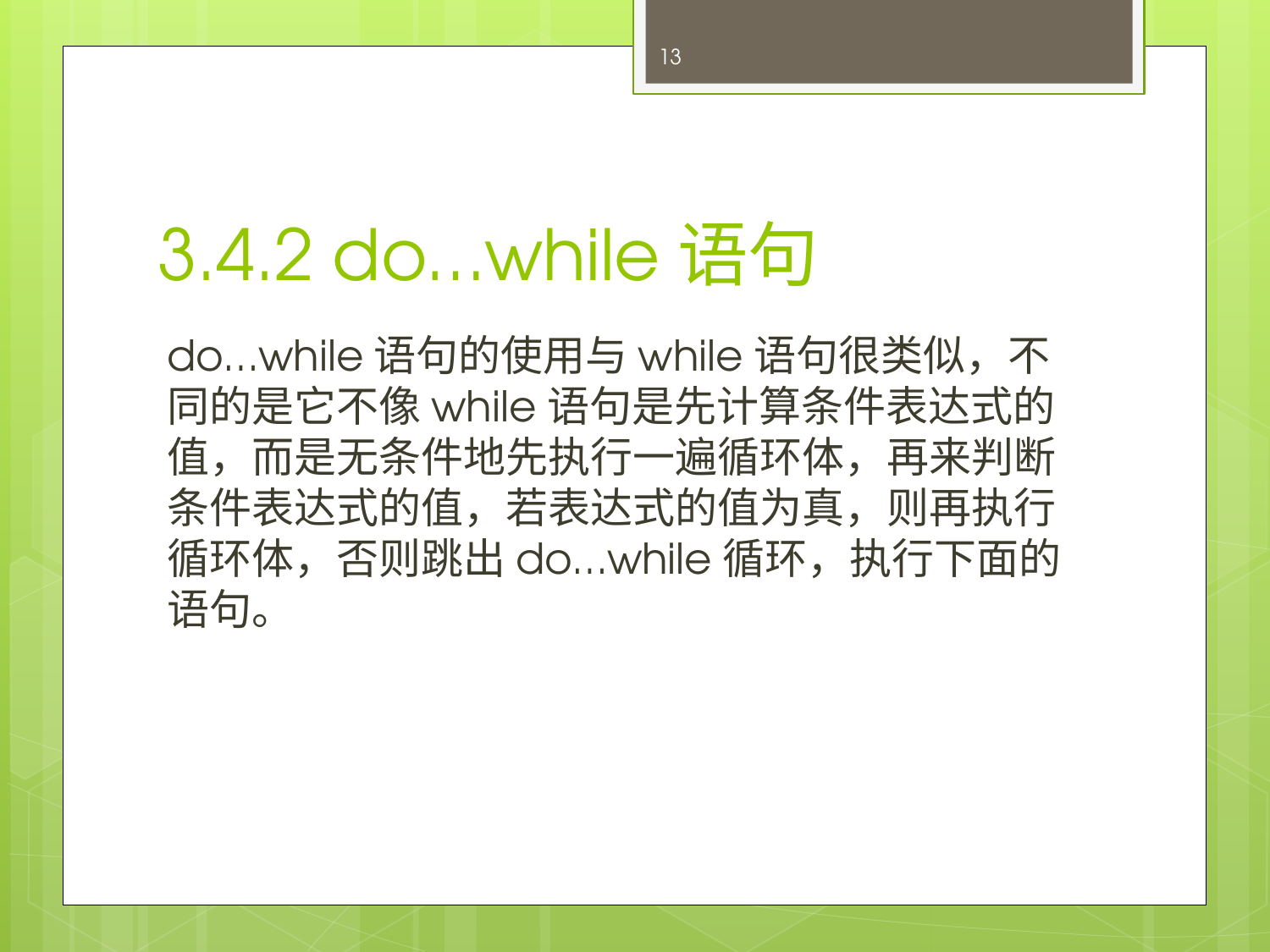

13
# 3.4.2 do…while语句
do…while语句的使用与while语句很类似，不同的是它不像while语句是先计算条件表达式的值，而是无条件地先执行一遍循环体，再来判断条件表达式的值，若表达式的值为真，则再执行循环体，否则跳出do…while循环，执行下面的语句。